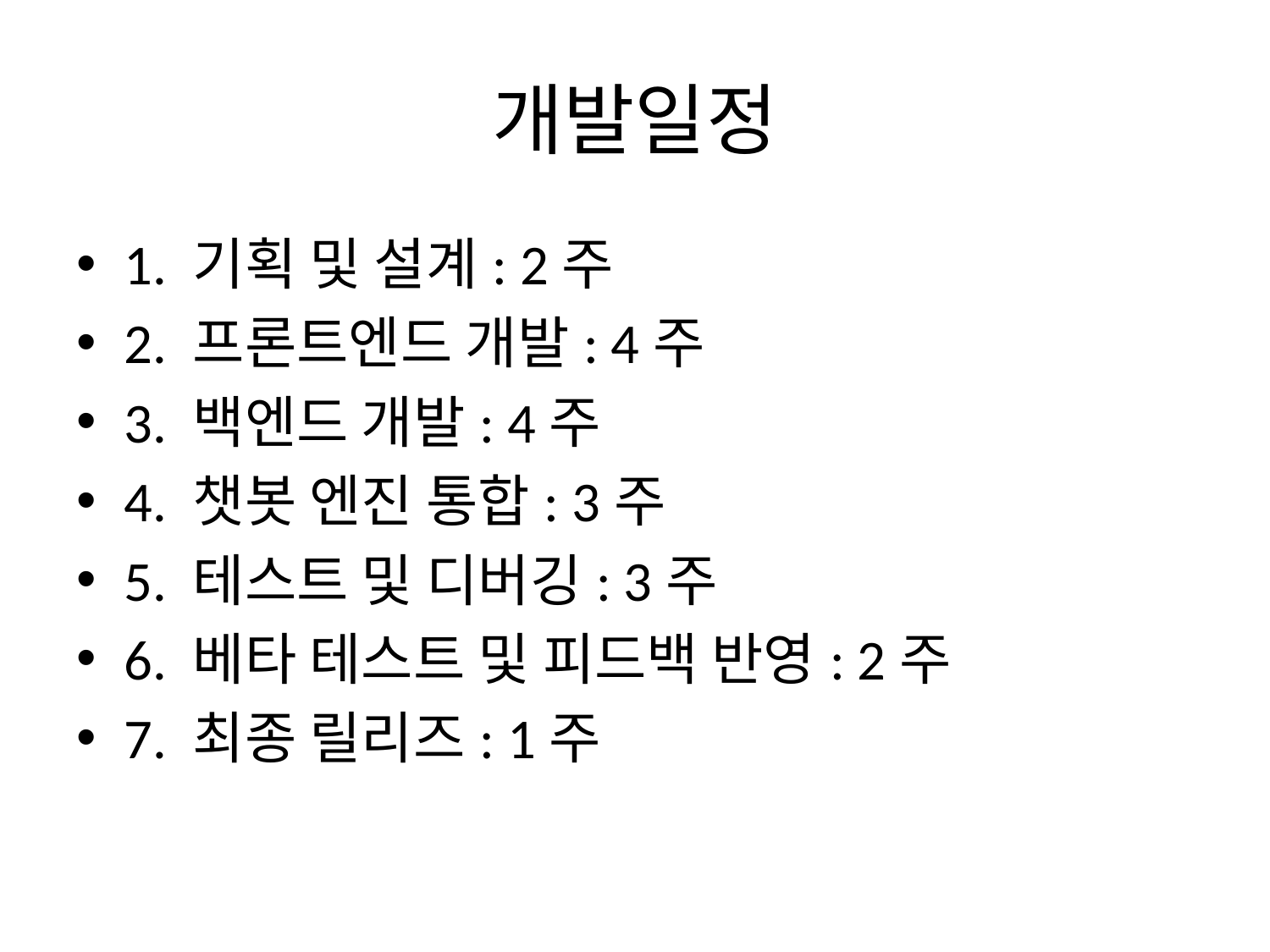

# 개발일정
1. 기획 및 설계: 2주
2. 프론트엔드 개발: 4주
3. 백엔드 개발: 4주
4. 챗봇 엔진 통합: 3주
5. 테스트 및 디버깅: 3주
6. 베타 테스트 및 피드백 반영: 2주
7. 최종 릴리즈: 1주